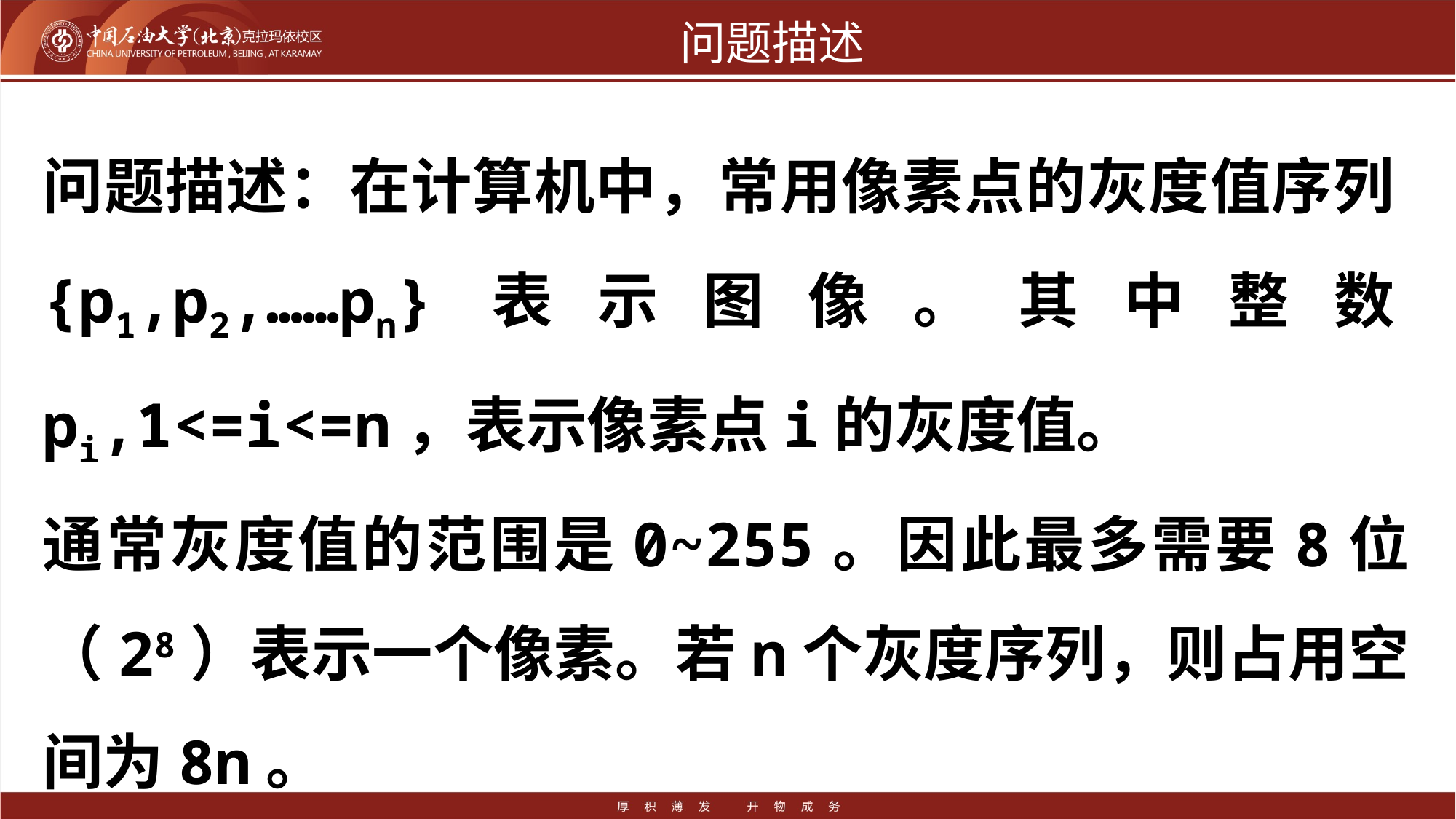

# 问题描述
问题描述：在计算机中，常用像素点的灰度值序列{p1,p2,……pn}表示图像。其中整数pi,1<=i<=n，表示像素点i的灰度值。
通常灰度值的范围是0~255。因此最多需要8位（28）表示一个像素。若n个灰度序列，则占用空间为8n。